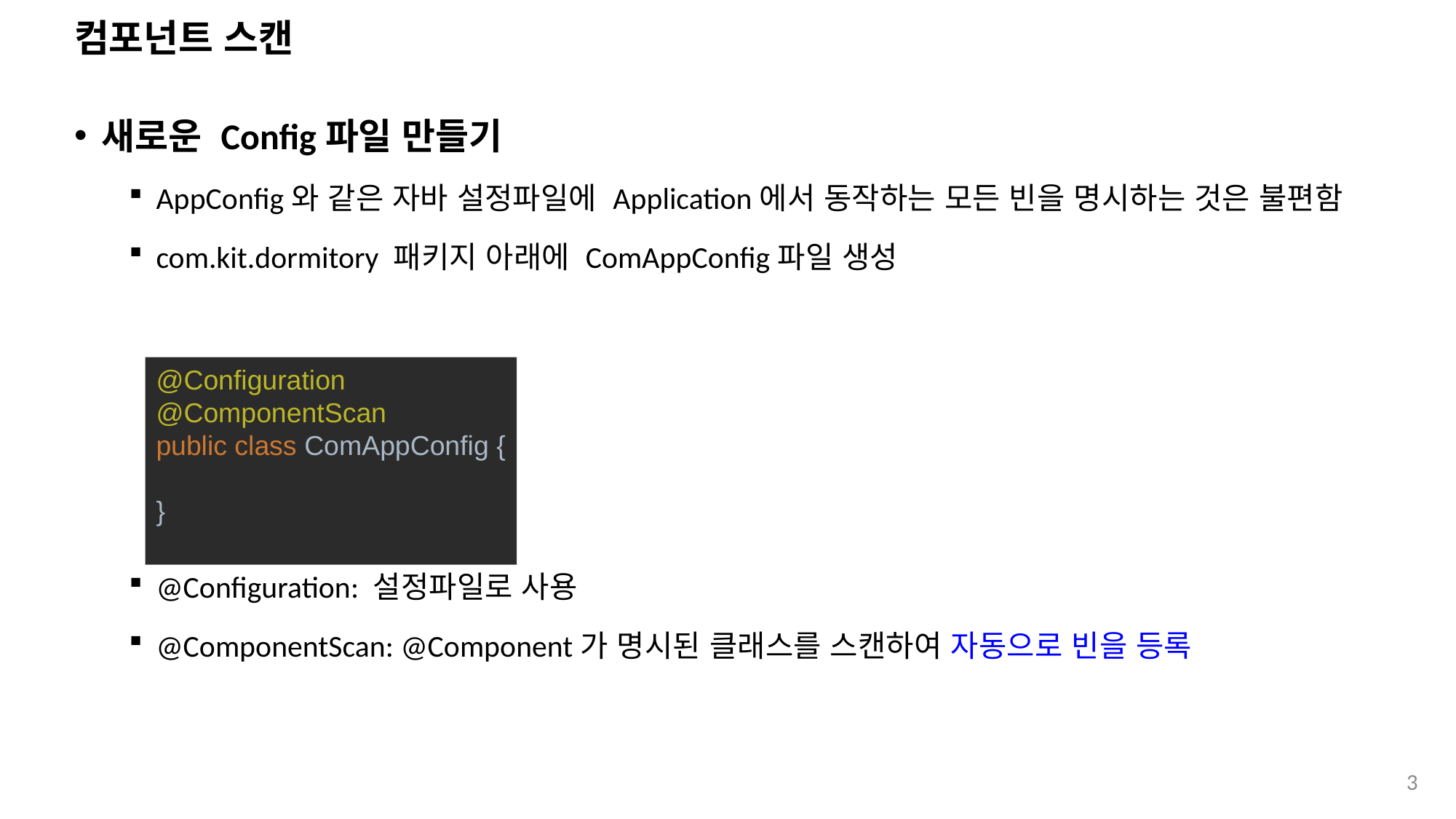

# 컴포넌트 스캔
새로운 Config파일 만들기
AppConfig와 같은 자바 설정파일에 Application에서 동작하는 모든 빈을 명시하는 것은 불편함
com.kit.dormitory 패키지 아래에 ComAppConfig파일 생성

@Configuration: 설정파일로 사용
@ComponentScan: @Component가 명시된 클래스를 스캔하여 자동으로 빈을 등록
@Configuration
@ComponentScan
public class ComAppConfig {
}
3